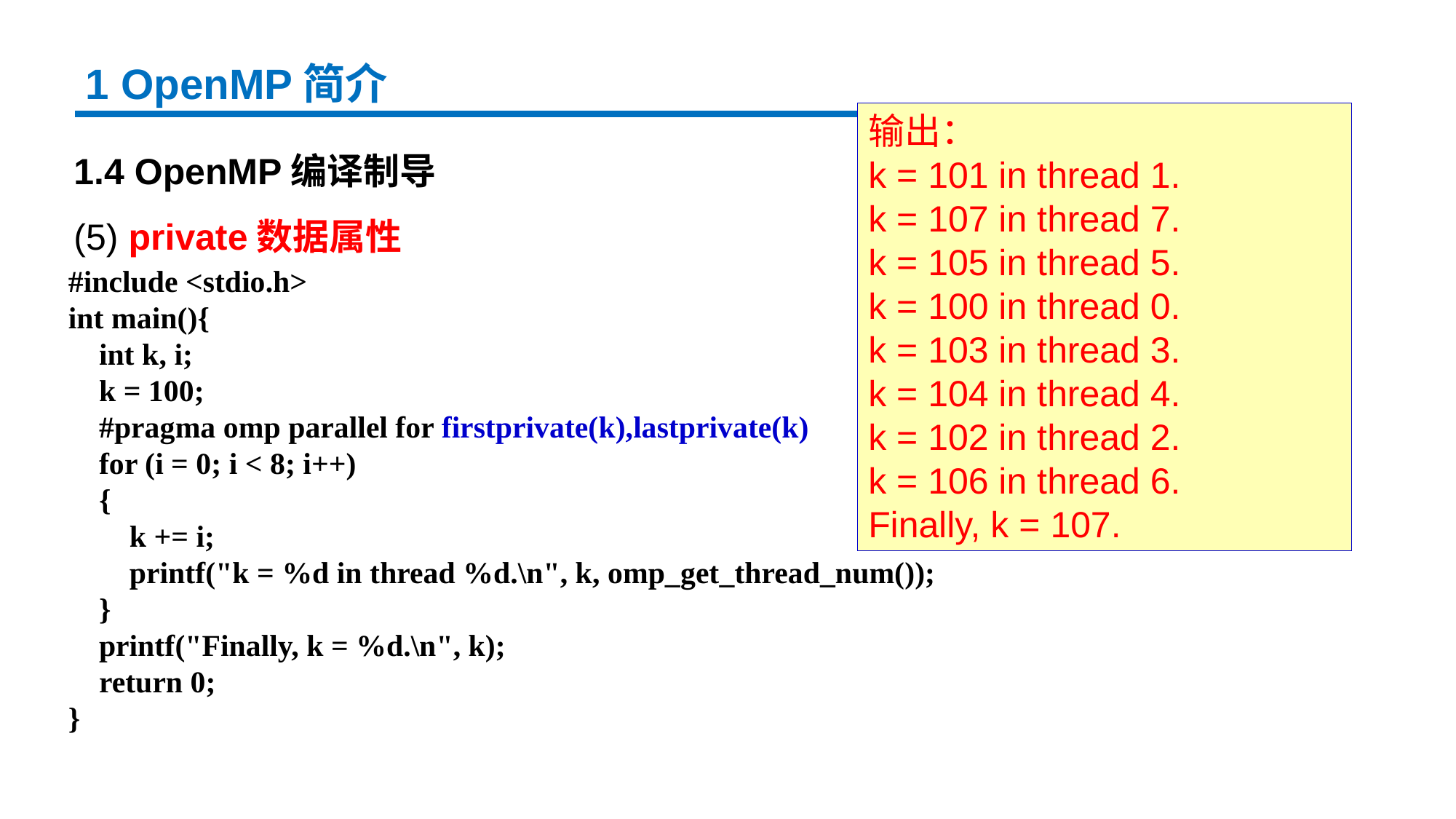

1 OpenMP简介
输出：
k = 101 in thread 1.
k = 107 in thread 7.
k = 105 in thread 5.
k = 100 in thread 0.
k = 103 in thread 3.
k = 104 in thread 4.
k = 102 in thread 2.
k = 106 in thread 6.
Finally, k = 107.
1.4 OpenMP编译制导
(5) private数据属性
#include <stdio.h>
int main(){
    int k, i;
    k = 100;
    #pragma omp parallel for firstprivate(k),lastprivate(k)
    for (i = 0; i < 8; i++)
    {
        k += i;
        printf("k = %d in thread %d.\n", k, omp_get_thread_num());
    }
    printf("Finally, k = %d.\n", k);
    return 0;
}